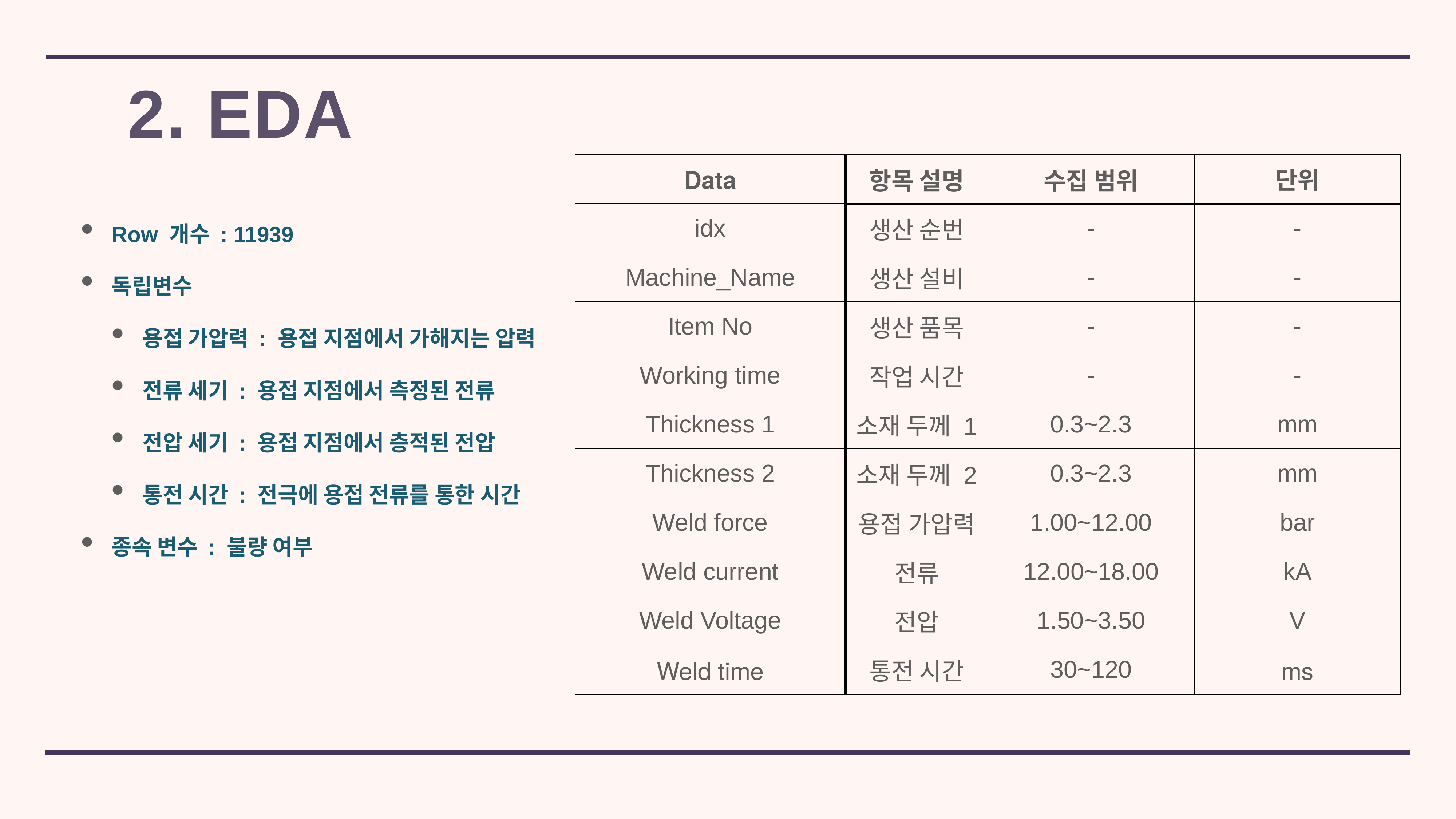

# 2. EDA
| Data | 항목 설명 | 수집 범위 | 단위 |
| --- | --- | --- | --- |
| idx | 생산 순번 | - | - |
| Machine\_Name | 생산 설비 | - | - |
| Item No | 생산 품목 | - | - |
| Working time | 작업 시간 | - | - |
| Thickness 1 | 소재 두께 1 | 0.3~2.3 | mm |
| Thickness 2 | 소재 두께 2 | 0.3~2.3 | mm |
| Weld force | 용접 가압력 | 1.00~12.00 | bar |
| Weld current | 전류 | 12.00~18.00 | kA |
| Weld Voltage | 전압 | 1.50~3.50 | V |
| Weld time | 통전 시간 | 30~120 | ms |
Row 개수 : 11939
독립변수
용접 가압력 : 용접 지점에서 가해지는 압력
전류 세기 : 용접 지점에서 측정된 전류
전압 세기 : 용접 지점에서 층적된 전압
통전 시간 : 전극에 용접 전류를 통한 시간
종속 변수 : 불량 여부